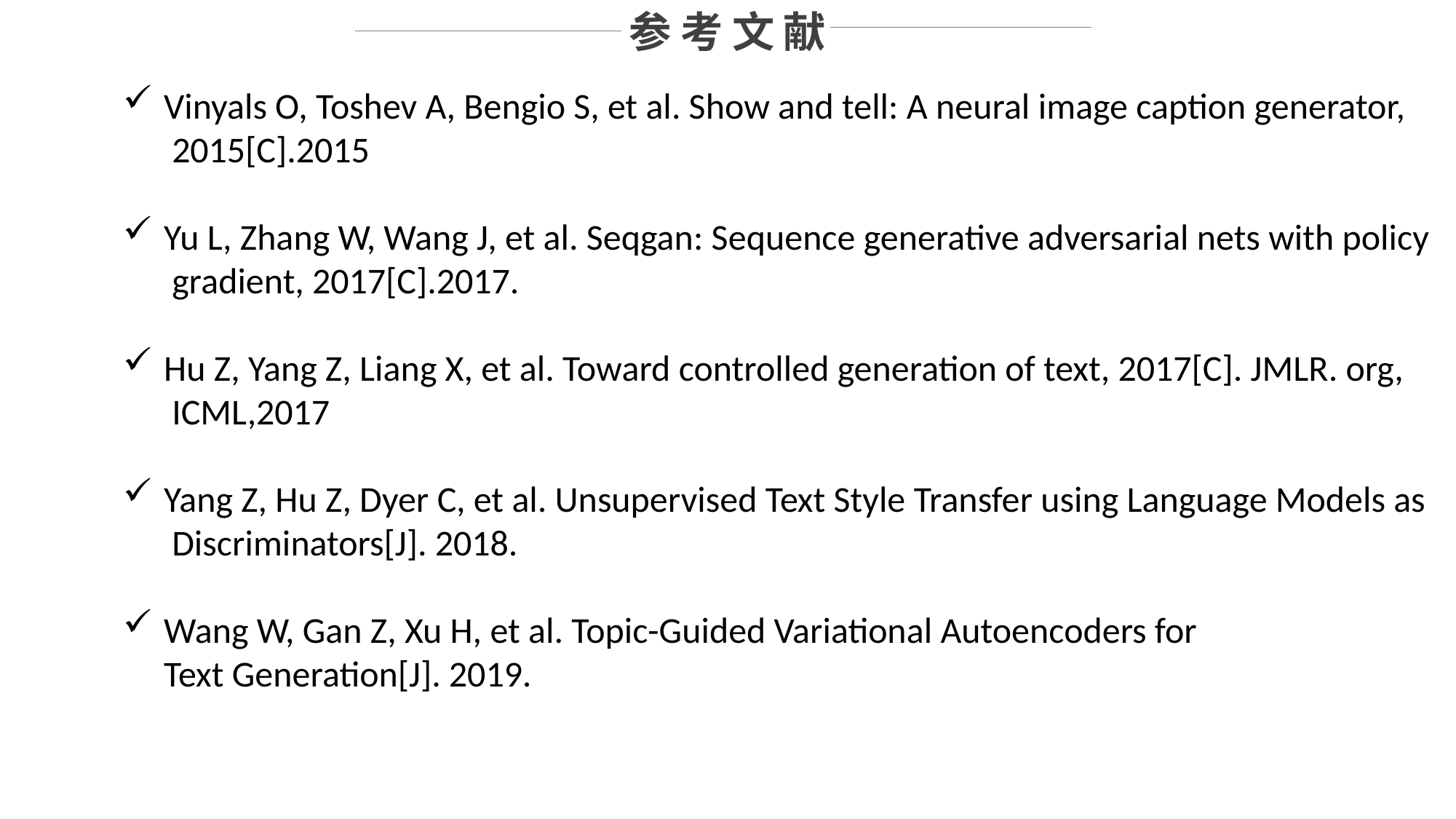

参考文献
Vinyals O, Toshev A, Bengio S, et al. Show and tell: A neural image caption generator,
      2015[C].2015

Yu L, Zhang W, Wang J, et al. Seqgan: Sequence generative adversarial nets with policy
      gradient, 2017[C].2017.

Hu Z, Yang Z, Liang X, et al. Toward controlled generation of text, 2017[C]. JMLR. org,
      ICML,2017

Yang Z, Hu Z, Dyer C, et al. Unsupervised Text Style Transfer using Language Models as
      Discriminators[J]. 2018.

Wang W, Gan Z, Xu H, et al. Topic-Guided Variational Autoencoders for
     Text Generation[J]. 2019.